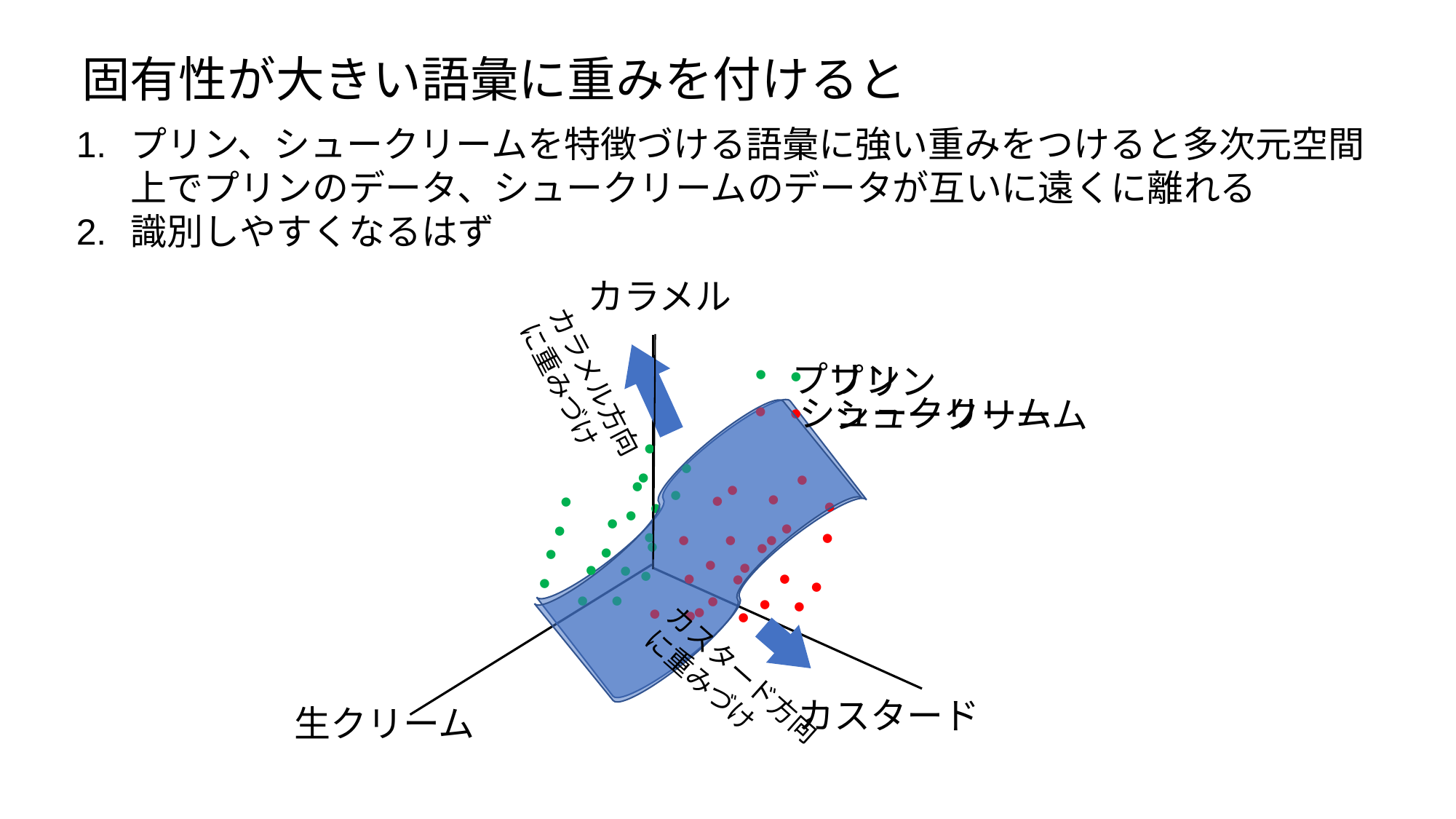

固有性が大きい語彙に重みを付けると
プリン、シュークリームを特徴づける語彙に強い重みをつけると多次元空間上でプリンのデータ、シュークリームのデータが互いに遠くに離れる
識別しやすくなるはず
カラメル
プリン
カラメル方向に重みづけ
●

シュークリーム
●
●
●
●

●
●
●
●
●
●
●
●
●
●
●
●
●
●
●
●
●
●
●

カスタード方向に重みづけ
プリン
●
シュークリーム
●
●
●
●
●
●
●
●
●
●
●
●
●
●
●
●
●
●
●
●
●
●
●

カスタード
生クリーム